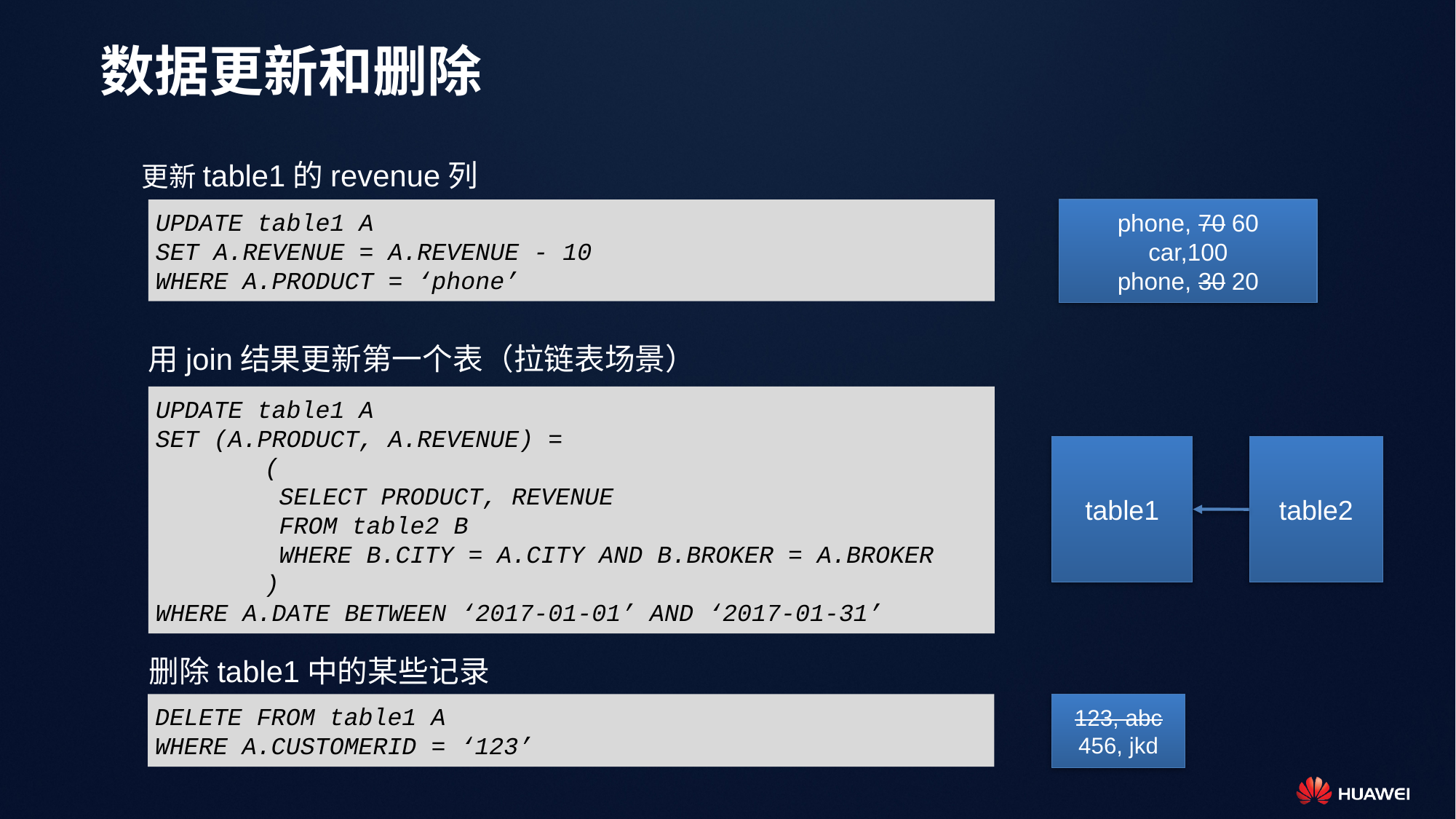

数据更新和删除
更新table1的revenue列
UPDATE table1 A
SET A.REVENUE = A.REVENUE - 10
WHERE A.PRODUCT = ‘phone’

phone, 70 60
car,100
phone, 30 20
用join结果更新第一个表（拉链表场景）
UPDATE table1 A
SET (A.PRODUCT, A.REVENUE) =
	(
	 SELECT PRODUCT, REVENUE
	 FROM table2 B
	 WHERE B.CITY = A.CITY AND B.BROKER = A.BROKER
	)
WHERE A.DATE BETWEEN ‘2017-01-01’ AND ‘2017-01-31’

table1

table2

删除table1中的某些记录

123, abc
456, jkd
DELETE FROM table1 A
WHERE A.CUSTOMERID = ‘123’